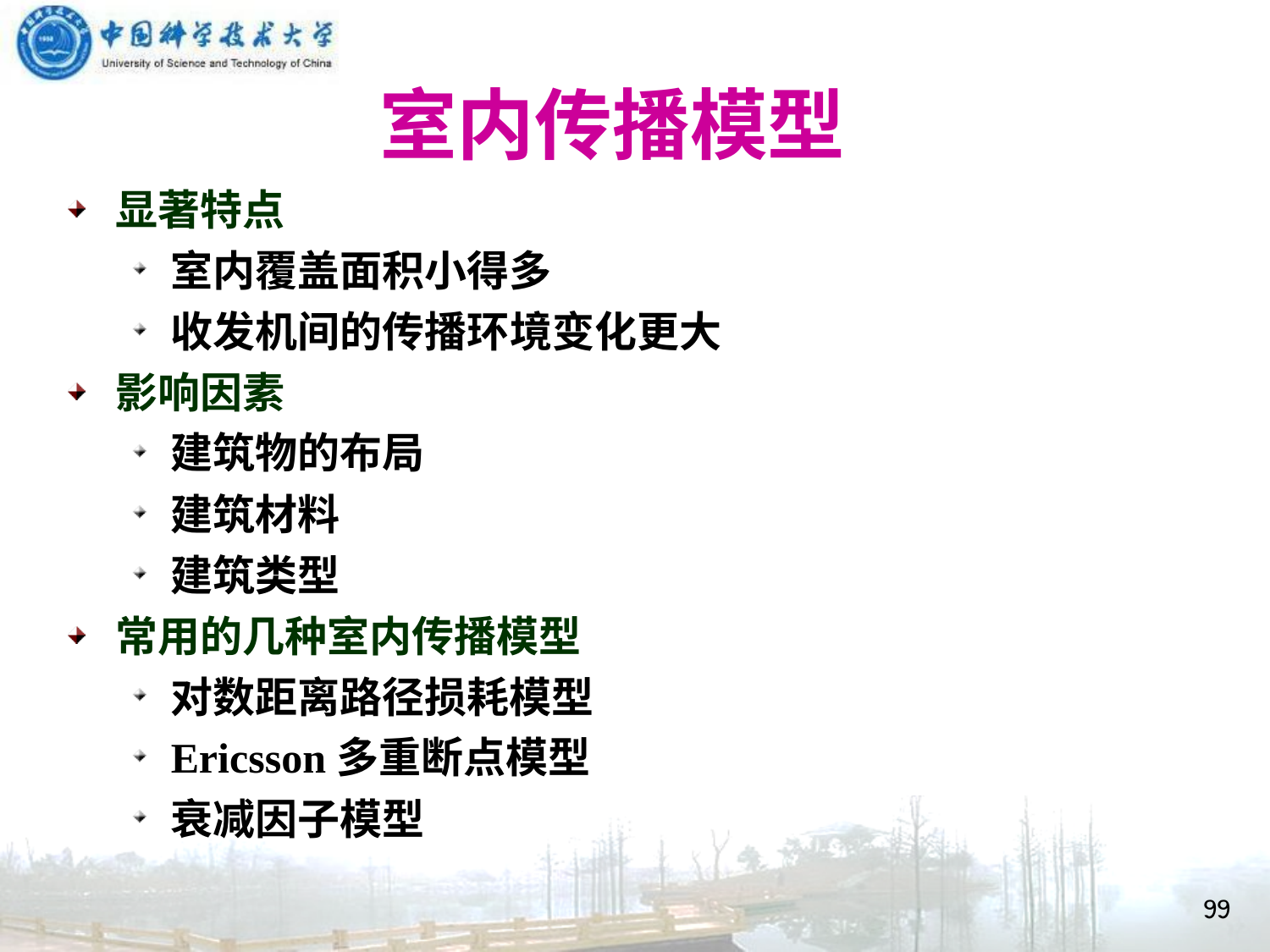

# 室内传播模型
显著特点
室内覆盖面积小得多
收发机间的传播环境变化更大
影响因素
建筑物的布局
建筑材料
建筑类型
常用的几种室内传播模型
对数距离路径损耗模型
Ericsson多重断点模型
衰减因子模型
99